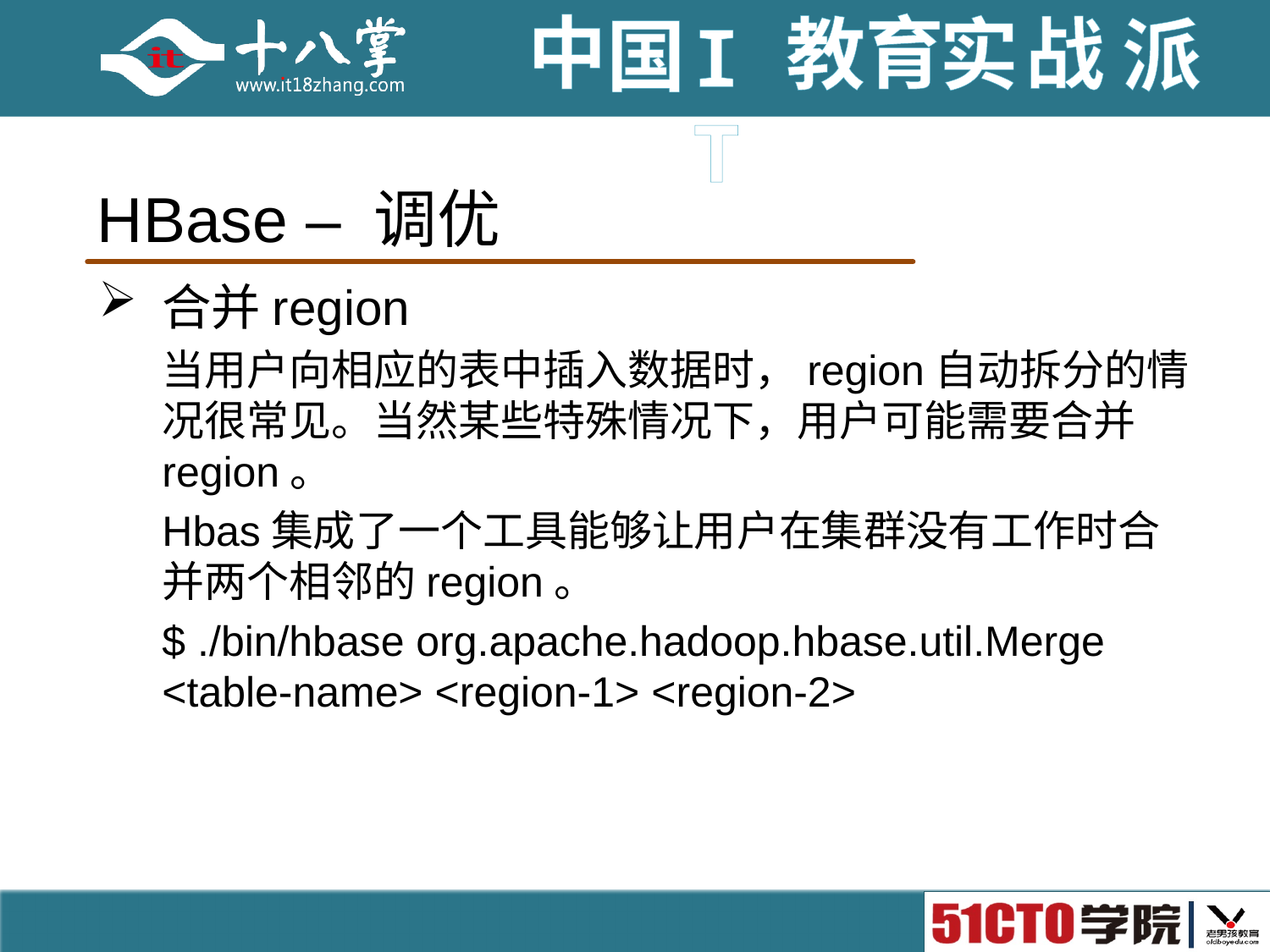

# HBase – 调优
合并region
当用户向相应的表中插入数据时，region自动拆分的情况很常见。当然某些特殊情况下，用户可能需要合并region。
Hbas集成了一个工具能够让用户在集群没有工作时合并两个相邻的region。
$ ./bin/hbase org.apache.hadoop.hbase.util.Merge <table-name> <region-1> <region-2>